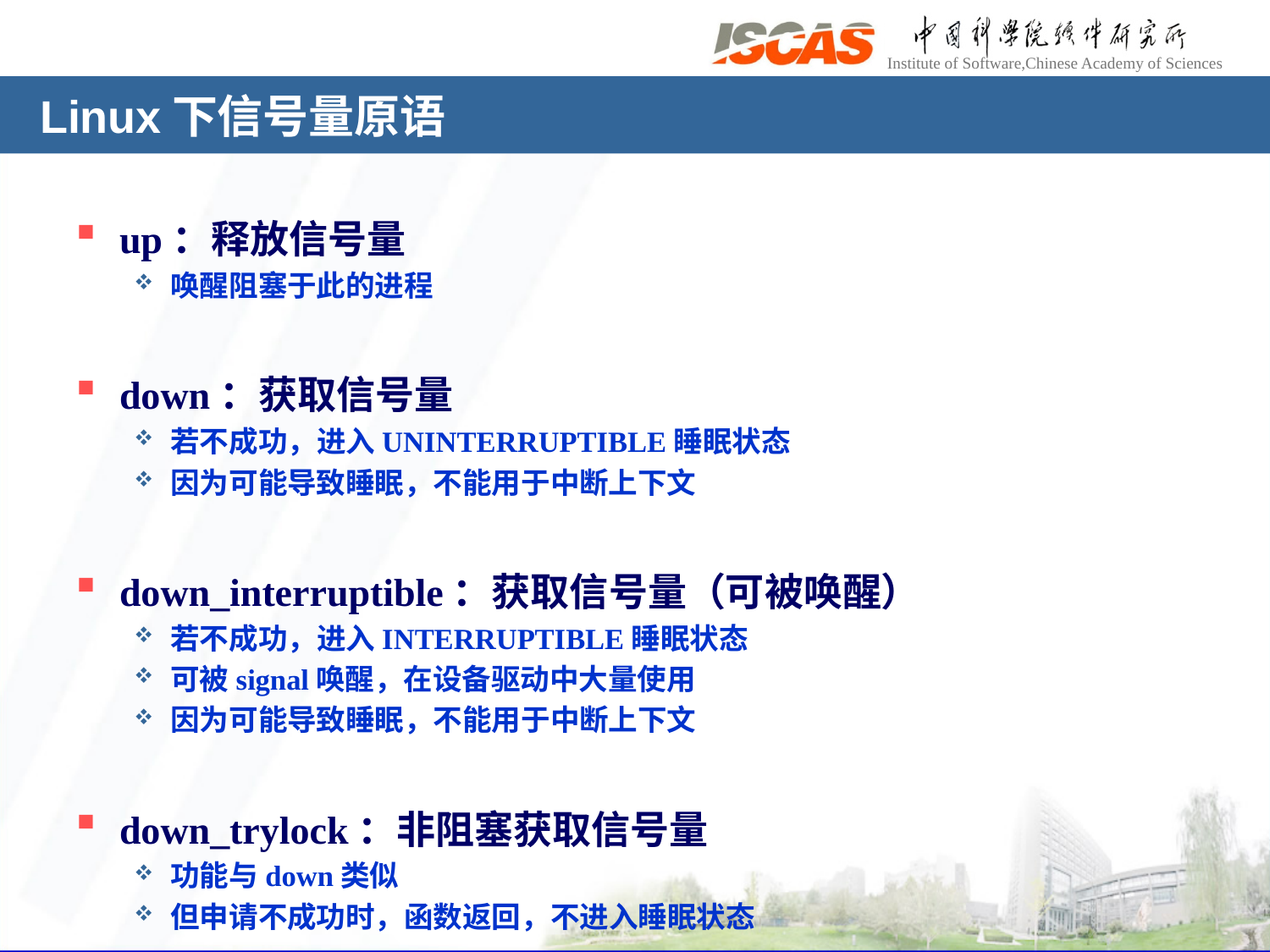

# Linux下信号量原语
up：释放信号量
唤醒阻塞于此的进程

down：获取信号量
若不成功，进入UNINTERRUPTIBLE睡眠状态
因为可能导致睡眠，不能用于中断上下文

down_interruptible：获取信号量（可被唤醒）
若不成功，进入INTERRUPTIBLE睡眠状态
可被signal唤醒，在设备驱动中大量使用
因为可能导致睡眠，不能用于中断上下文

down_trylock：非阻塞获取信号量
功能与down类似
但申请不成功时，函数返回，不进入睡眠状态